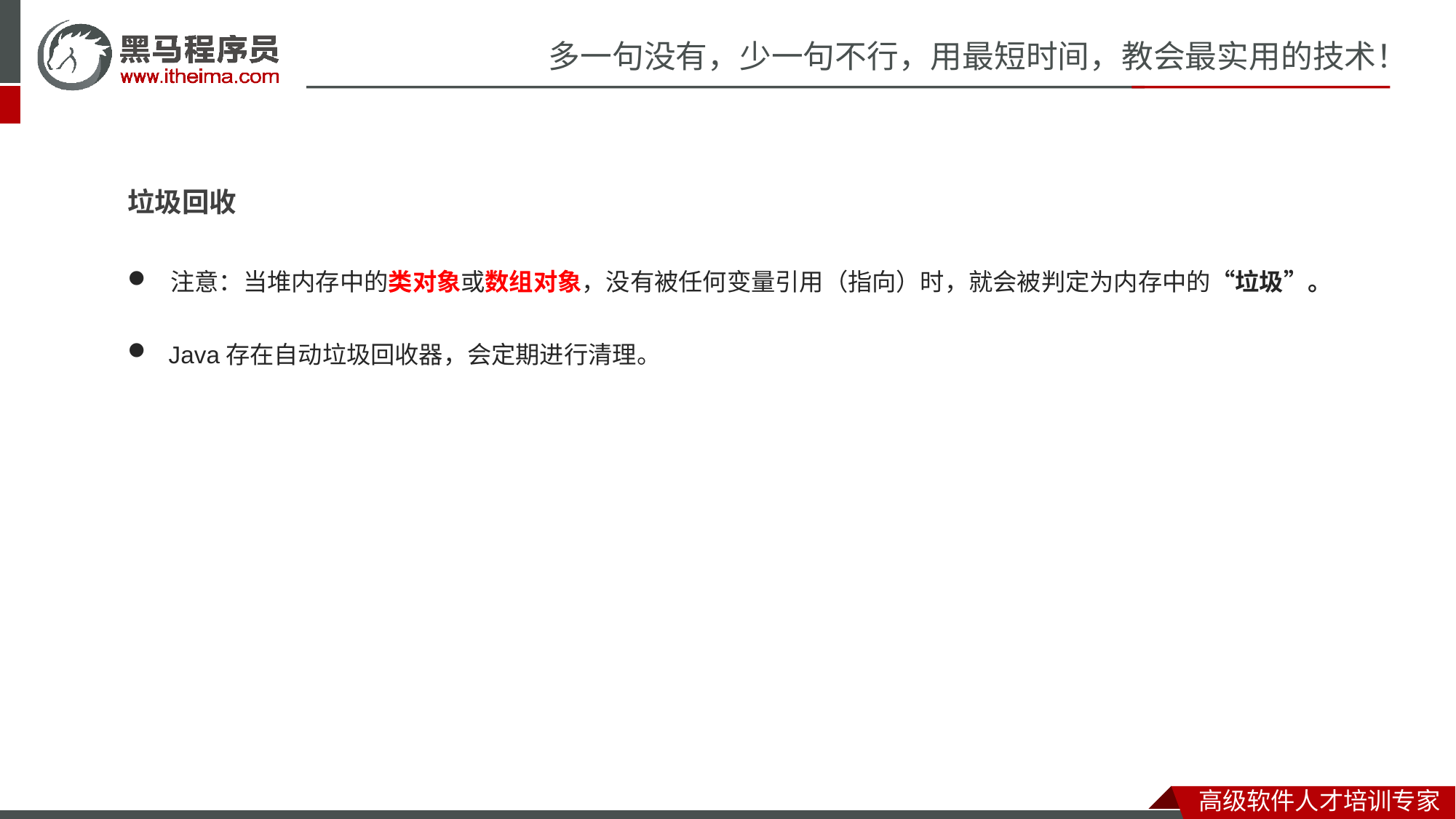

垃圾回收
注意：当堆内存中的类对象或数组对象，没有被任何变量引用（指向）时，就会被判定为内存中的“垃圾”。
 Java存在自动垃圾回收器，会定期进行清理。